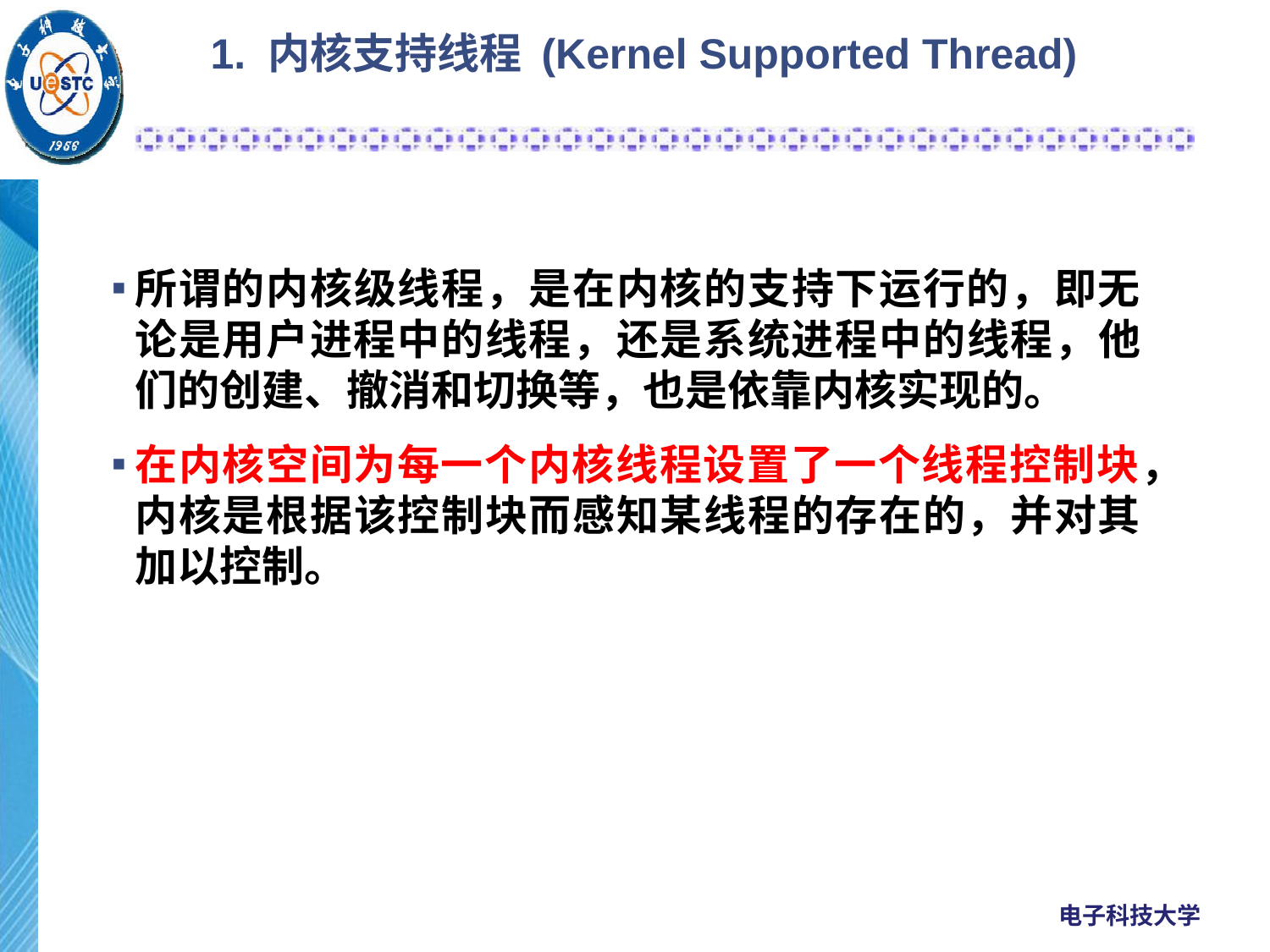

# 1. 内核支持线程 (Kernel Supported Thread)
所谓的内核级线程，是在内核的支持下运行的，即无论是用户进程中的线程，还是系统进程中的线程，他们的创建、撤消和切换等，也是依靠内核实现的。
在内核空间为每一个内核线程设置了一个线程控制块，内核是根据该控制块而感知某线程的存在的，并对其加以控制。